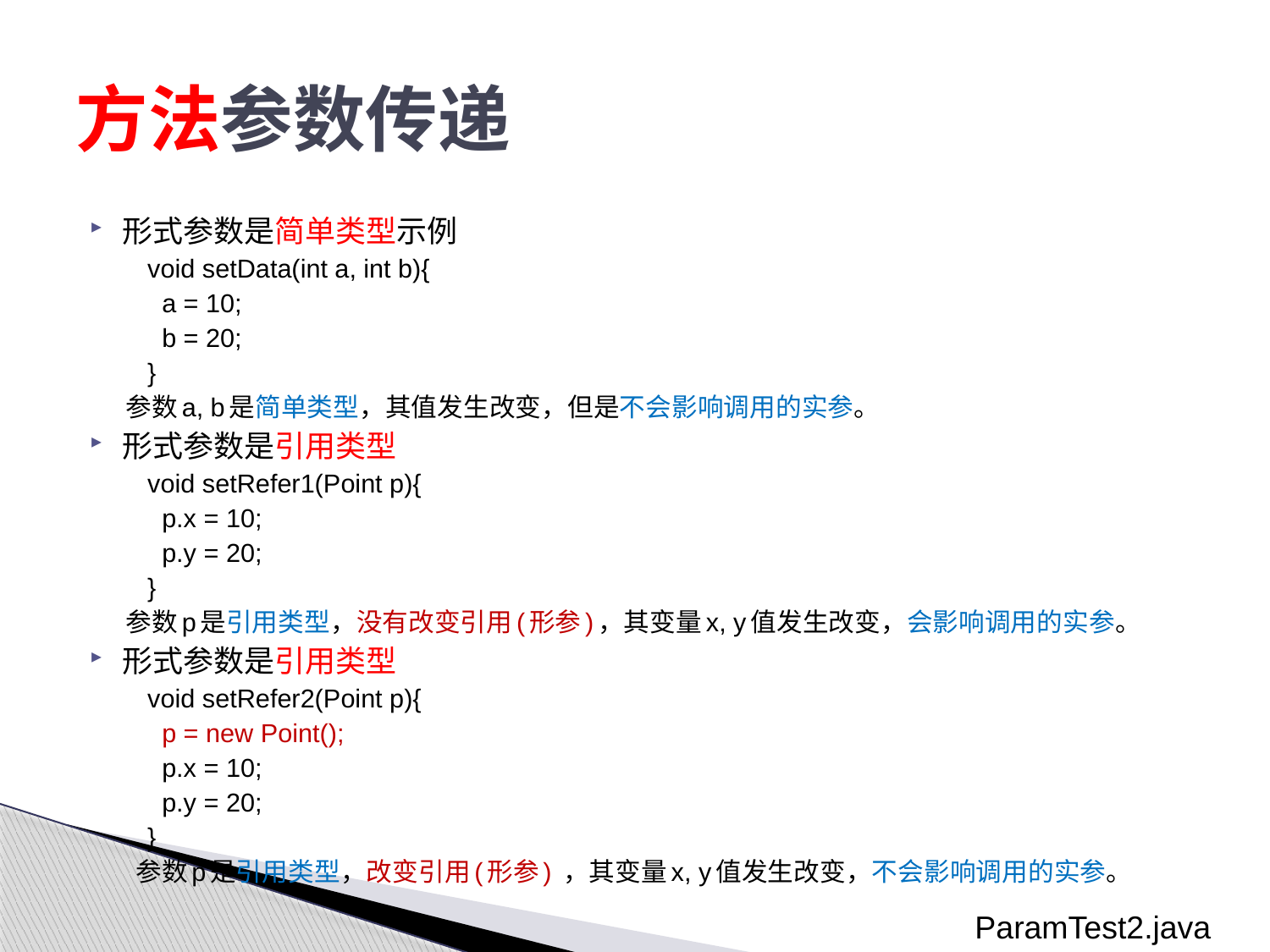

# 方法参数传递
形式参数是简单类型示例
   void setData(int a, int b){
     a = 10;
     b = 20;
   }
参数a, b是简单类型，其值发生改变，但是不会影响调用的实参。
形式参数是引用类型
   void setRefer1(Point p){
     p.x = 10;
     p.y = 20;
   }
参数p是引用类型，没有改变引用(形参)，其变量x, y值发生改变，会影响调用的实参。
形式参数是引用类型
   void setRefer2(Point p){
     p = new Point();
     p.x = 10;
     p.y = 20;
   }
 参数p是引用类型，改变引用(形参) ，其变量x, y值发生改变，不会影响调用的实参。

ParamTest2.java